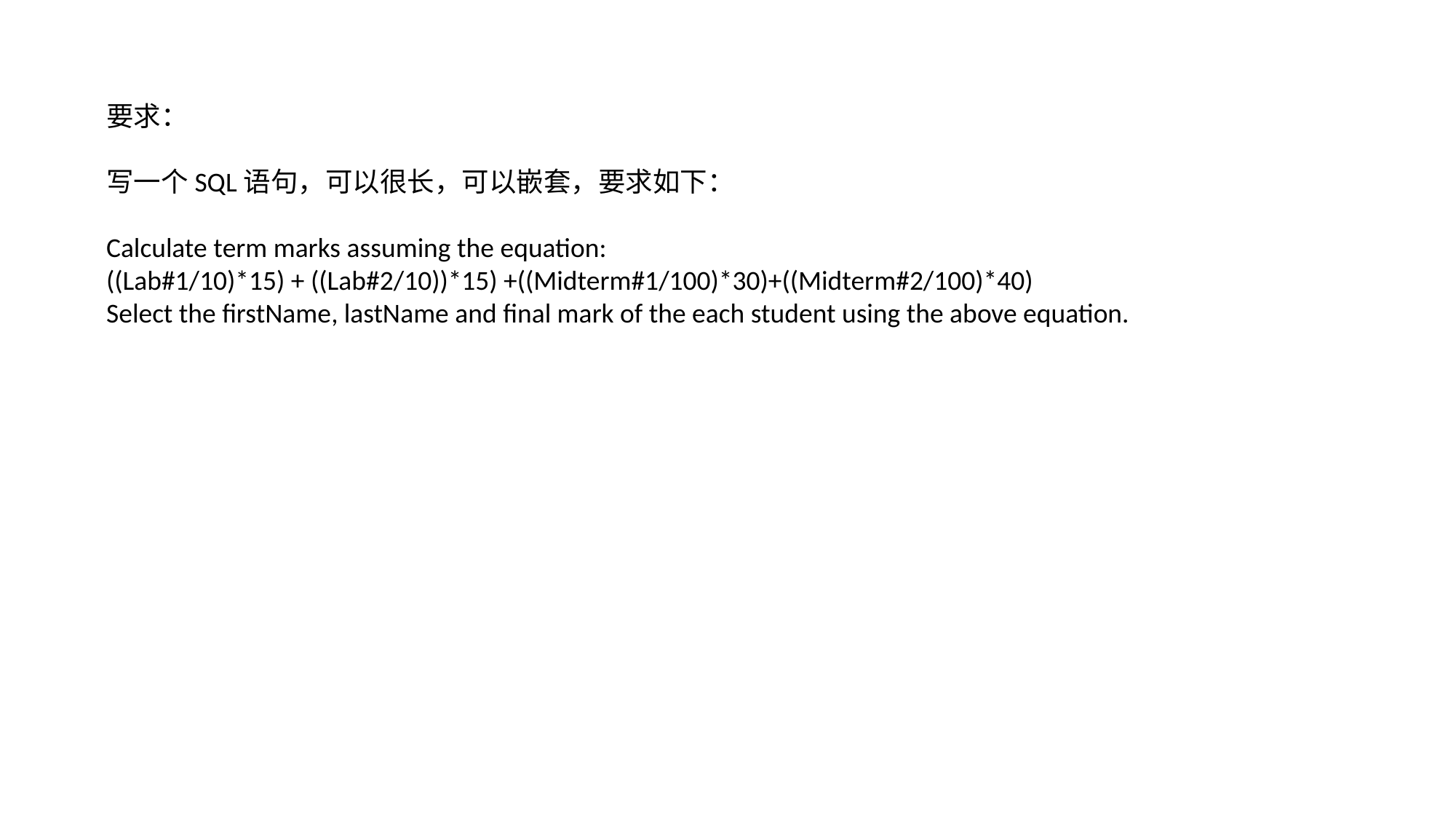

要求：

写一个SQL语句，可以很长，可以嵌套，要求如下：

Calculate term marks assuming the equation:
((Lab#1/10)*15) + ((Lab#2/10))*15) +((Midterm#1/100)*30)+((Midterm#2/100)*40)
Select the firstName, lastName and final mark of the each student using the above equation.